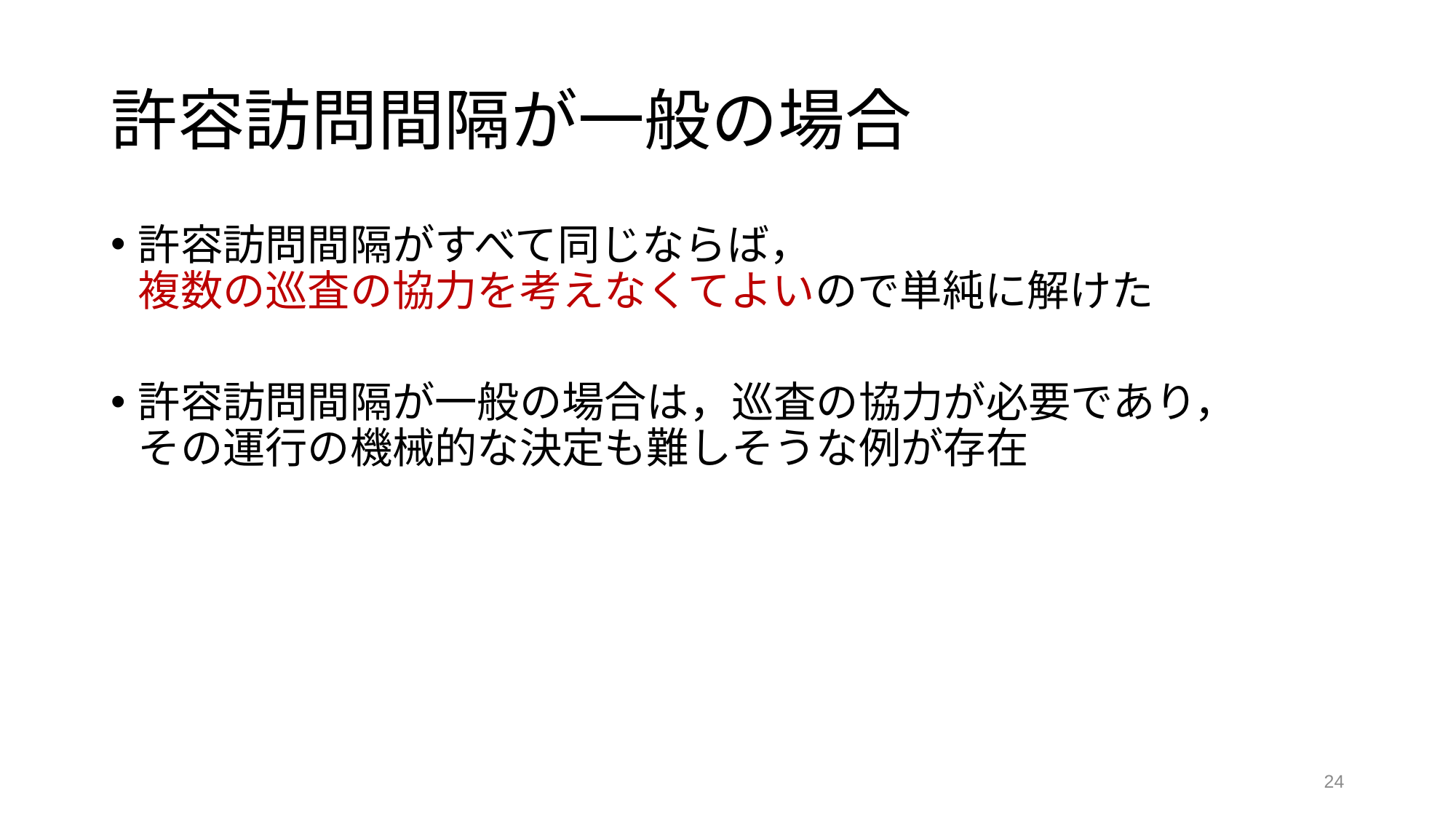

# 許容訪問間隔が一般の場合
許容訪問間隔がすべて同じならば，
複数の巡査の協力を考えなくてよいので単純に解けた
許容訪問間隔が一般の場合は，巡査の協力が必要であり，
その運行の機械的な決定も難しそうな例が存在
24